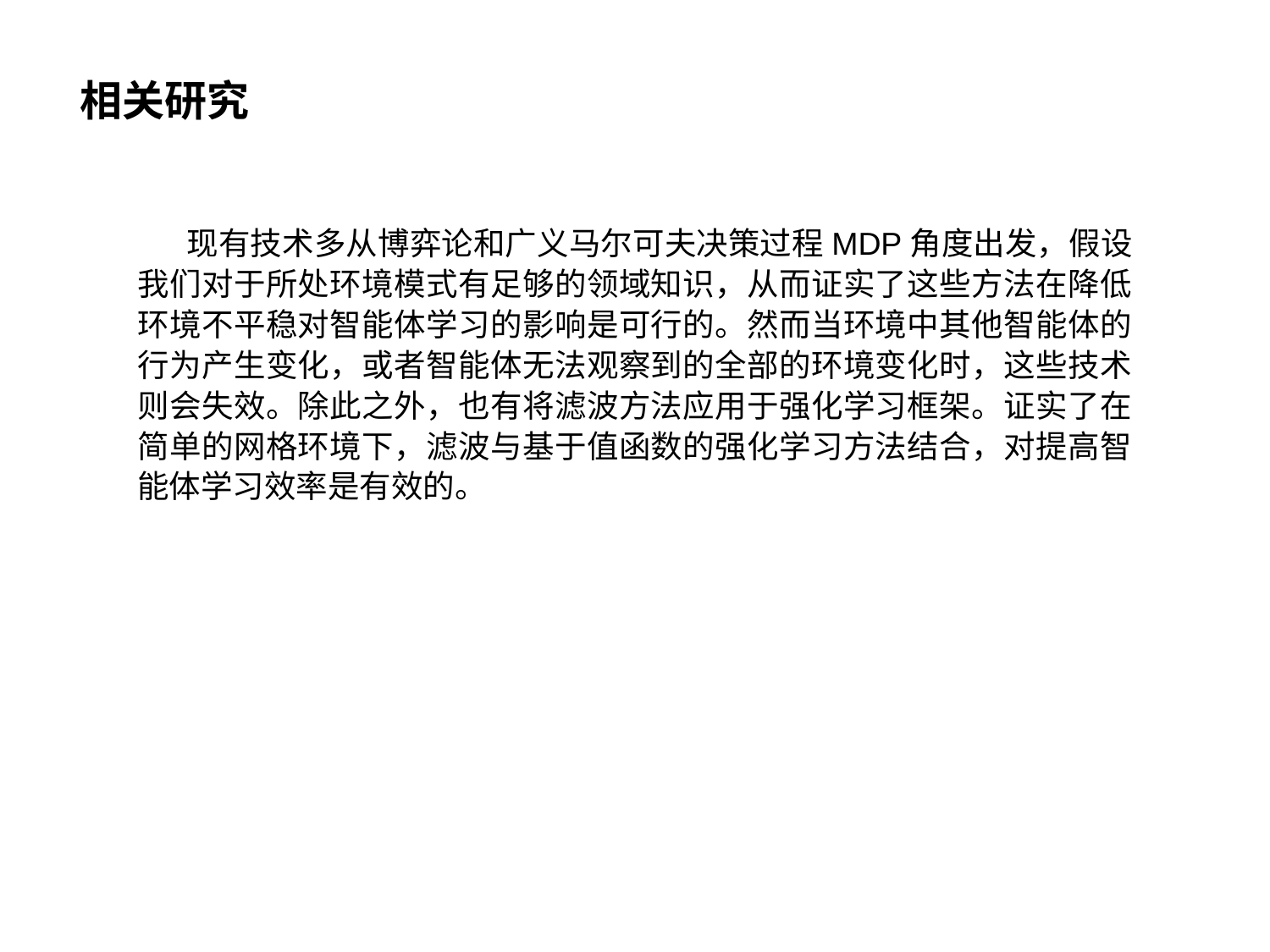

相关研究
现有技术多从博弈论和广义马尔可夫决策过程MDP角度出发，假设我们对于所处环境模式有足够的领域知识，从而证实了这些方法在降低环境不平稳对智能体学习的影响是可行的。然而当环境中其他智能体的行为产生变化，或者智能体无法观察到的全部的环境变化时，这些技术则会失效。除此之外，也有将滤波方法应用于强化学习框架。证实了在简单的网格环境下，滤波与基于值函数的强化学习方法结合，对提高智能体学习效率是有效的。